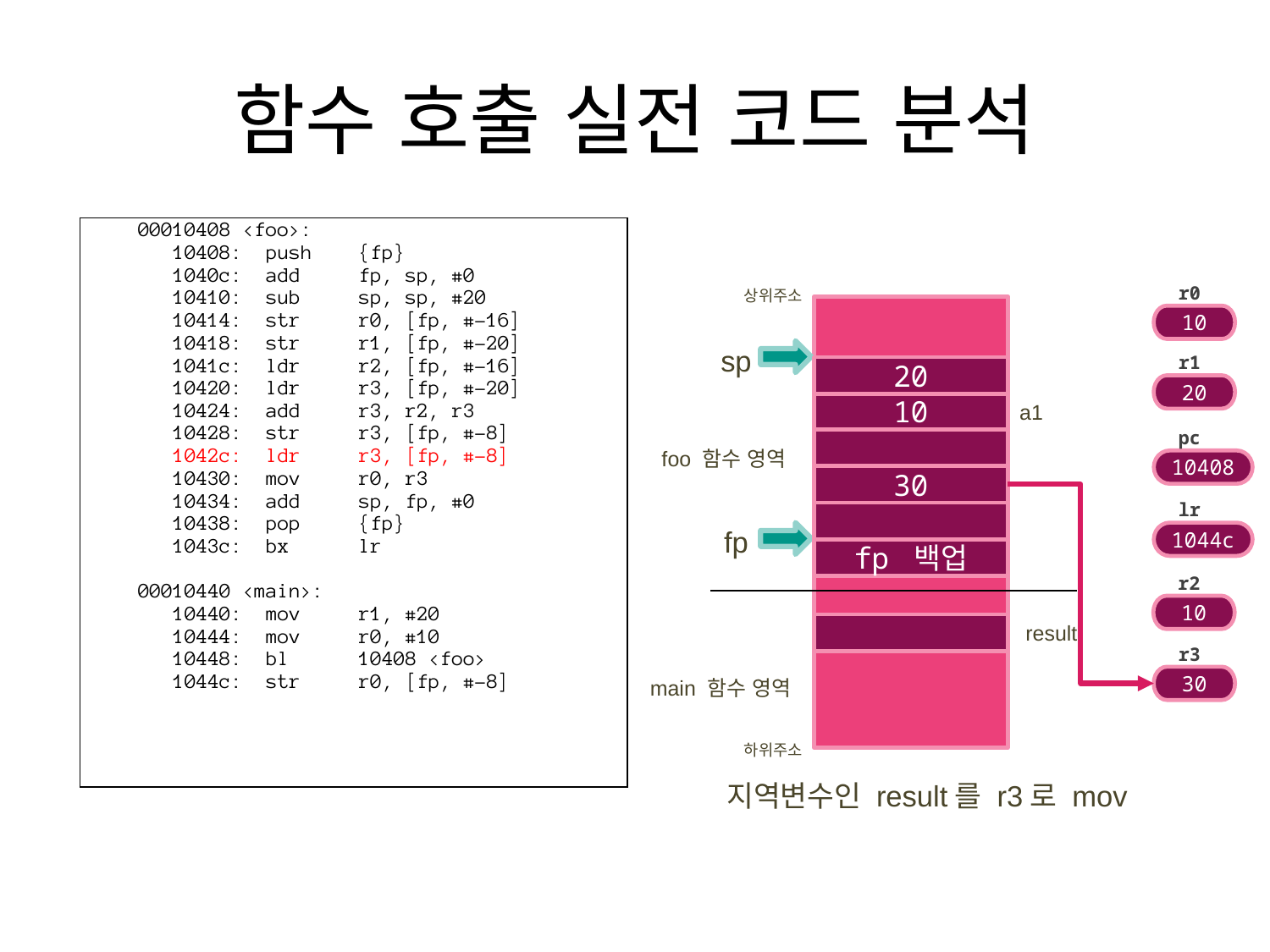

# 함수 호출 실전 코드 분석
| 00010408 <foo>: 10408: push {fp} 1040c: add fp, sp, #0 10410: sub sp, sp, #20 10414: str r0, [fp, #-16] 10418: str r1, [fp, #-20] 1041c: ldr r2, [fp, #-16] 10420: ldr r3, [fp, #-20] 10424: add r3, r2, r3 10428: str r3, [fp, #-8] 1042c: ldr r3, [fp, #-8] 10430: mov r0, r3 10434: add sp, fp, #0 10438: pop {fp} 1043c: bx lr 00010440 <main>: 10440: mov r1, #20 10444: mov r0, #10 10448: bl 10408 <foo> 1044c: str r0, [fp, #-8] |
| --- |
r0
상위주소

10
sp

r1
20
20
10
a1
pc

foo 함수 영역
10408
30
lr

fp

1044c
fp 백업
r2
10
result

r3
30
main 함수 영역
하위주소
지역변수인 result를 r3로 mov